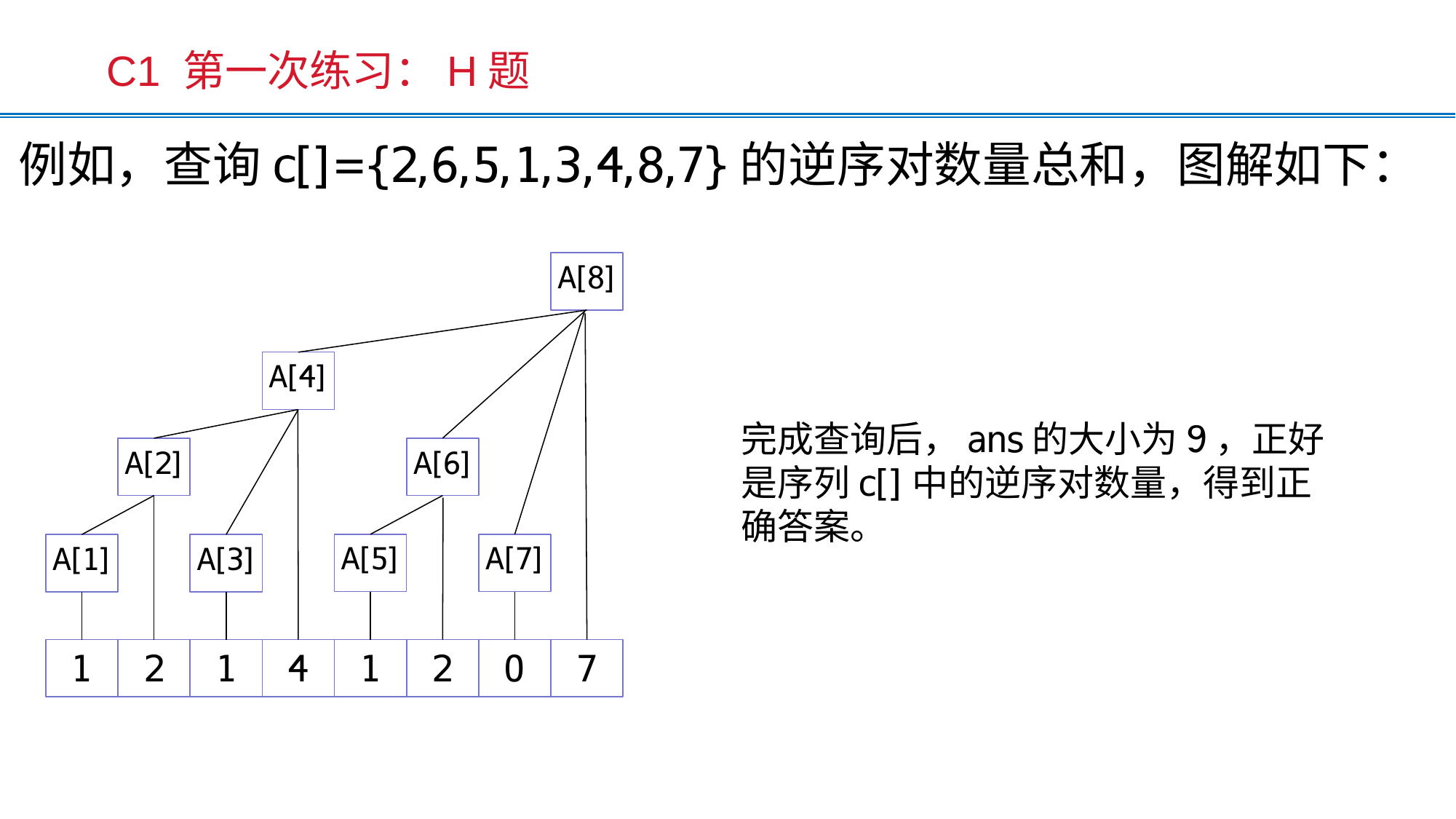

C1 第一次练习：H题

例如，查询c[]={2,6,5,1,3,4,8,7}的逆序对数量总和，图解如下：
A[8]
A[4]
完成查询后，ans的大小为9，正好是序列c[]中的逆序对数量，得到正确答案。
A[2]
A[6]
A[5]
A[7]
A[1]
A[3]
1
2
1
4
1
2
0
7